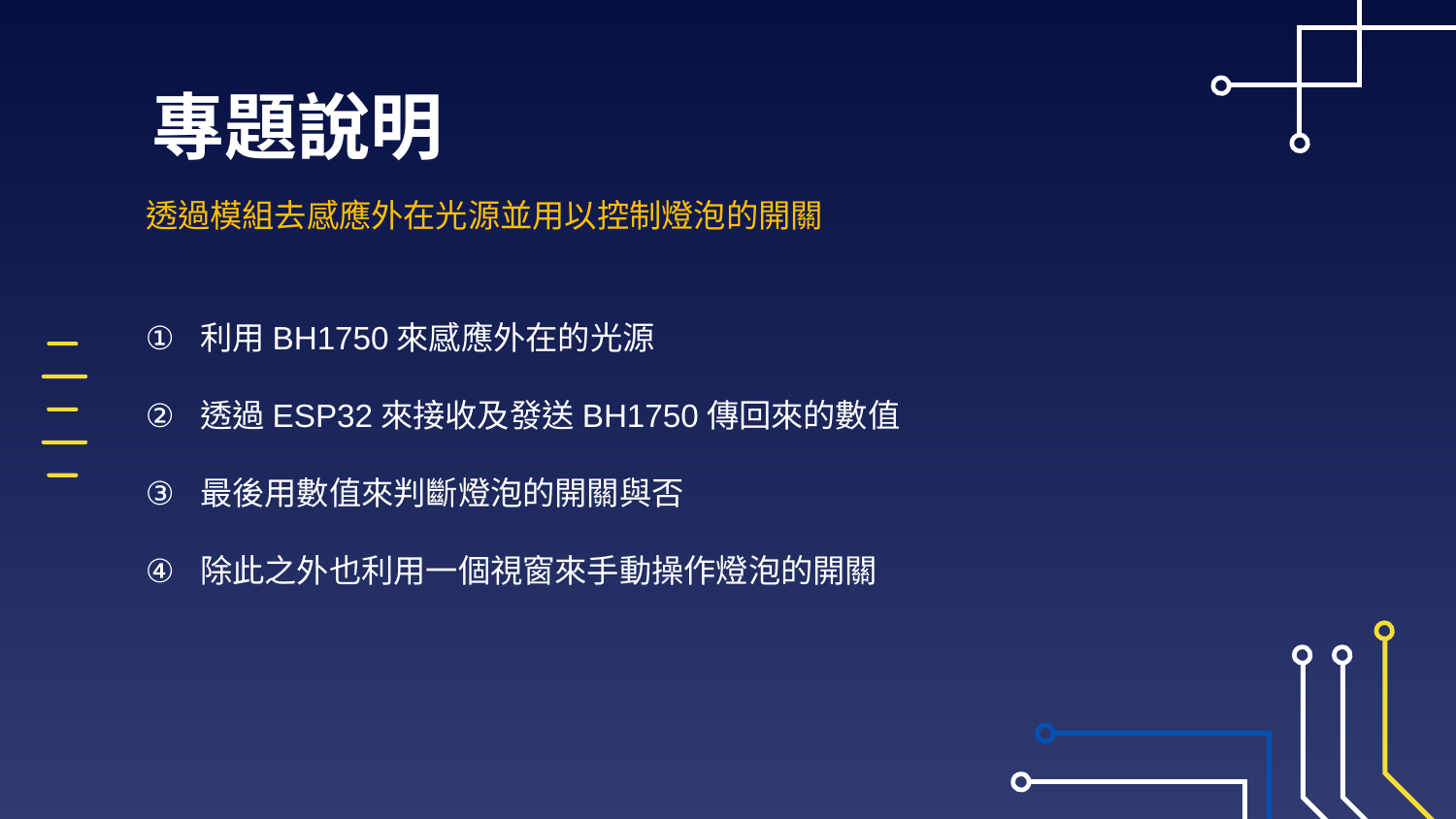

# 專題說明
透過模組去感應外在光源並用以控制燈泡的開關
利用BH1750來感應外在的光源
透過ESP32來接收及發送BH1750傳回來的數值
最後用數值來判斷燈泡的開關與否
除此之外也利用一個視窗來手動操作燈泡的開關